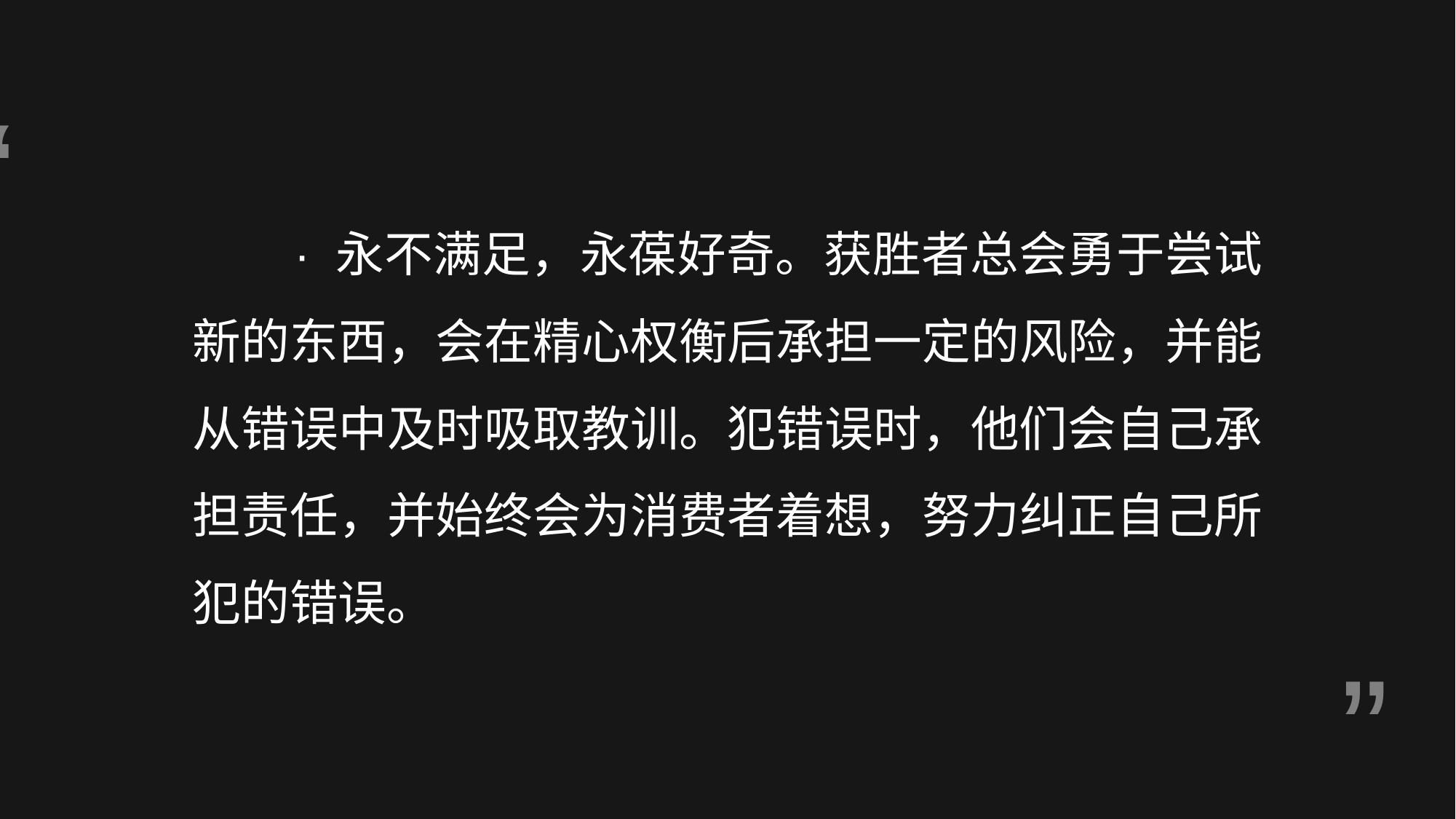

“
· 永不满足，永葆好奇。获胜者总会勇于尝试新的东西，会在精心权衡后承担一定的风险，并能从错误中及时吸取教训。犯错误时，他们会自己承担责任，并始终会为消费者着想，努力纠正自己所犯的错误。
”